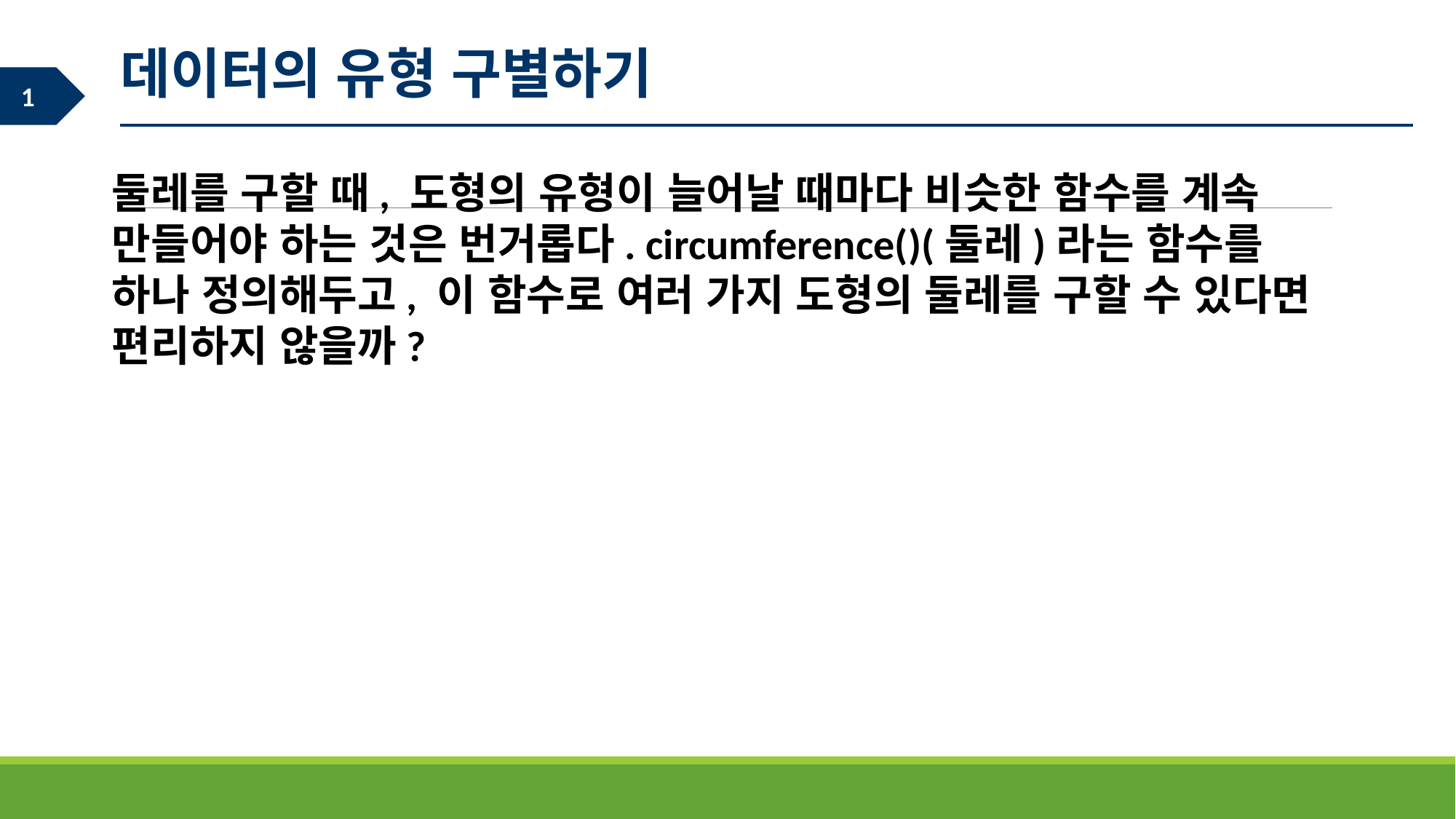

데이터의 유형 구별하기
둘레를 구할 때, 도형의 유형이 늘어날 때마다 비슷한 함수를 계속 만들어야 하는 것은 번거롭다. circumference()(둘레)라는 함수를 하나 정의해두고, 이 함수로 여러 가지 도형의 둘레를 구할 수 있다면 편리하지 않을까?